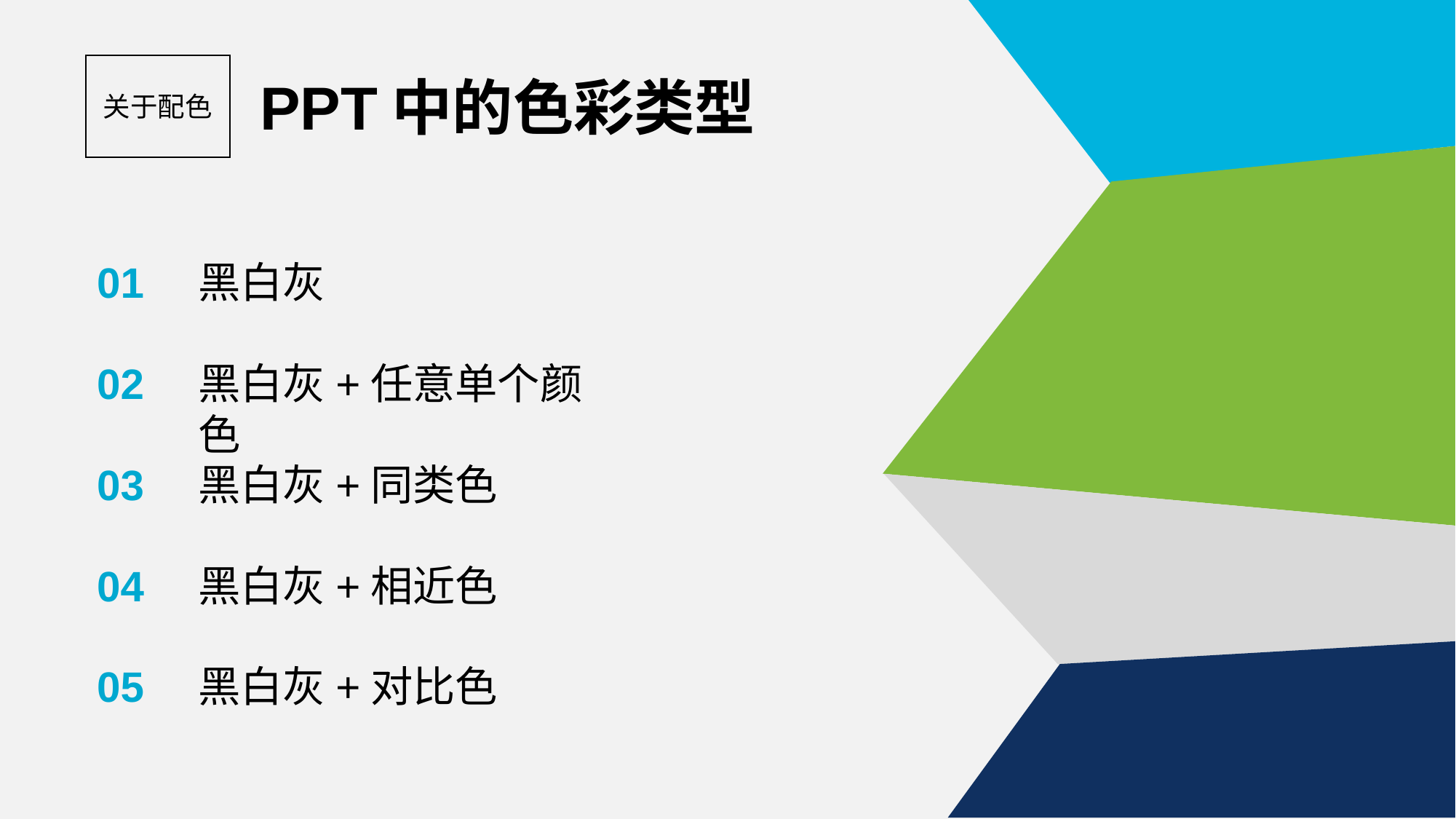

PPT中的色彩类型
关于配色
01
黑白灰
02
黑白灰+任意单个颜色
03
黑白灰+同类色
04
黑白灰+相近色
05
黑白灰+对比色